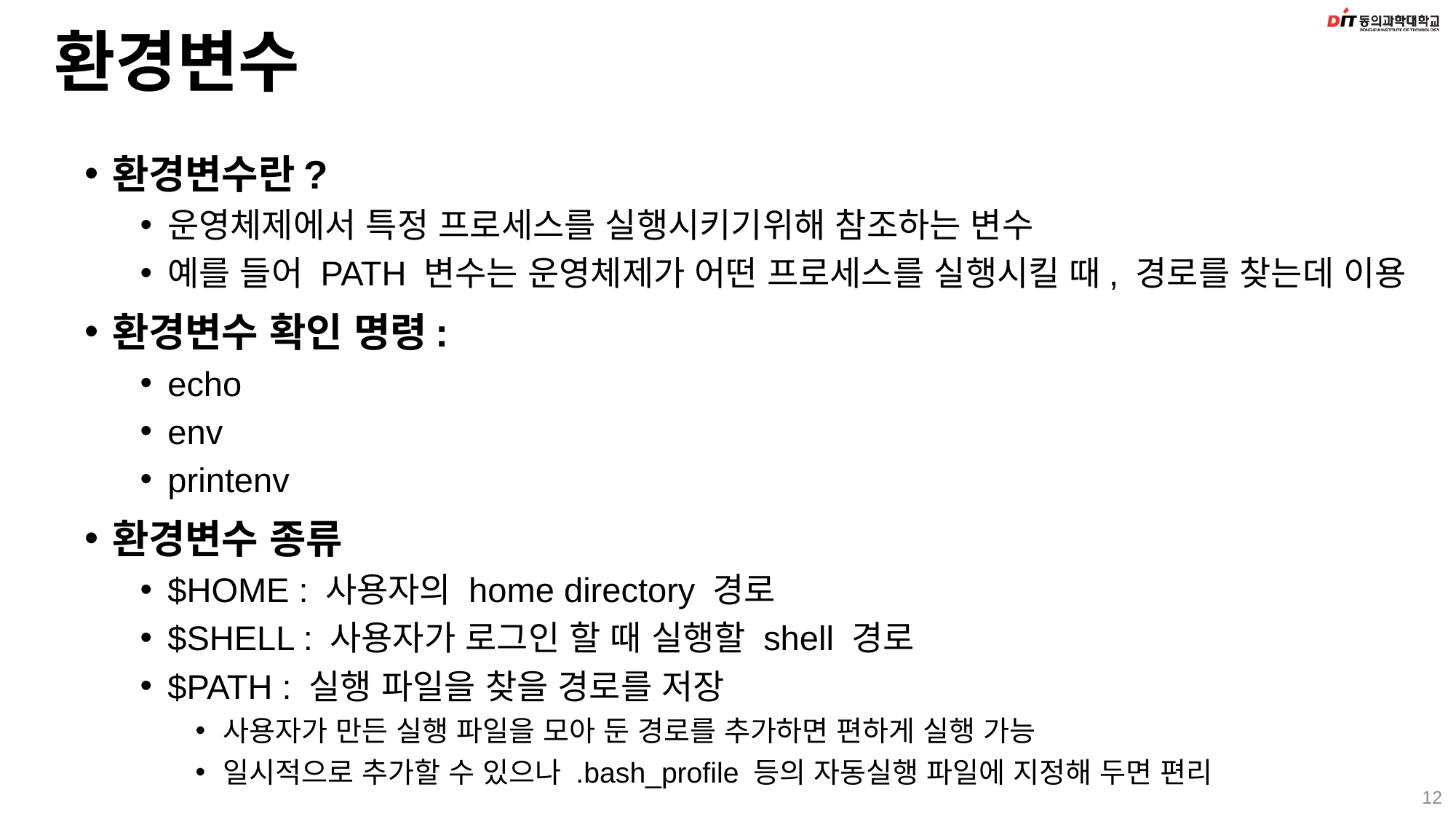

# 환경변수
환경변수란?
운영체제에서 특정 프로세스를 실행시키기위해 참조하는 변수
예를 들어 PATH 변수는 운영체제가 어떤 프로세스를 실행시킬 때, 경로를 찾는데 이용
환경변수 확인 명령:
echo
env
printenv
환경변수 종류
$HOME : 사용자의 home directory 경로
$SHELL : 사용자가 로그인 할 때 실행할 shell 경로
$PATH : 실행 파일을 찾을 경로를 저장
사용자가 만든 실행 파일을 모아 둔 경로를 추가하면 편하게 실행 가능
일시적으로 추가할 수 있으나 .bash_profile 등의 자동실행 파일에 지정해 두면 편리
12